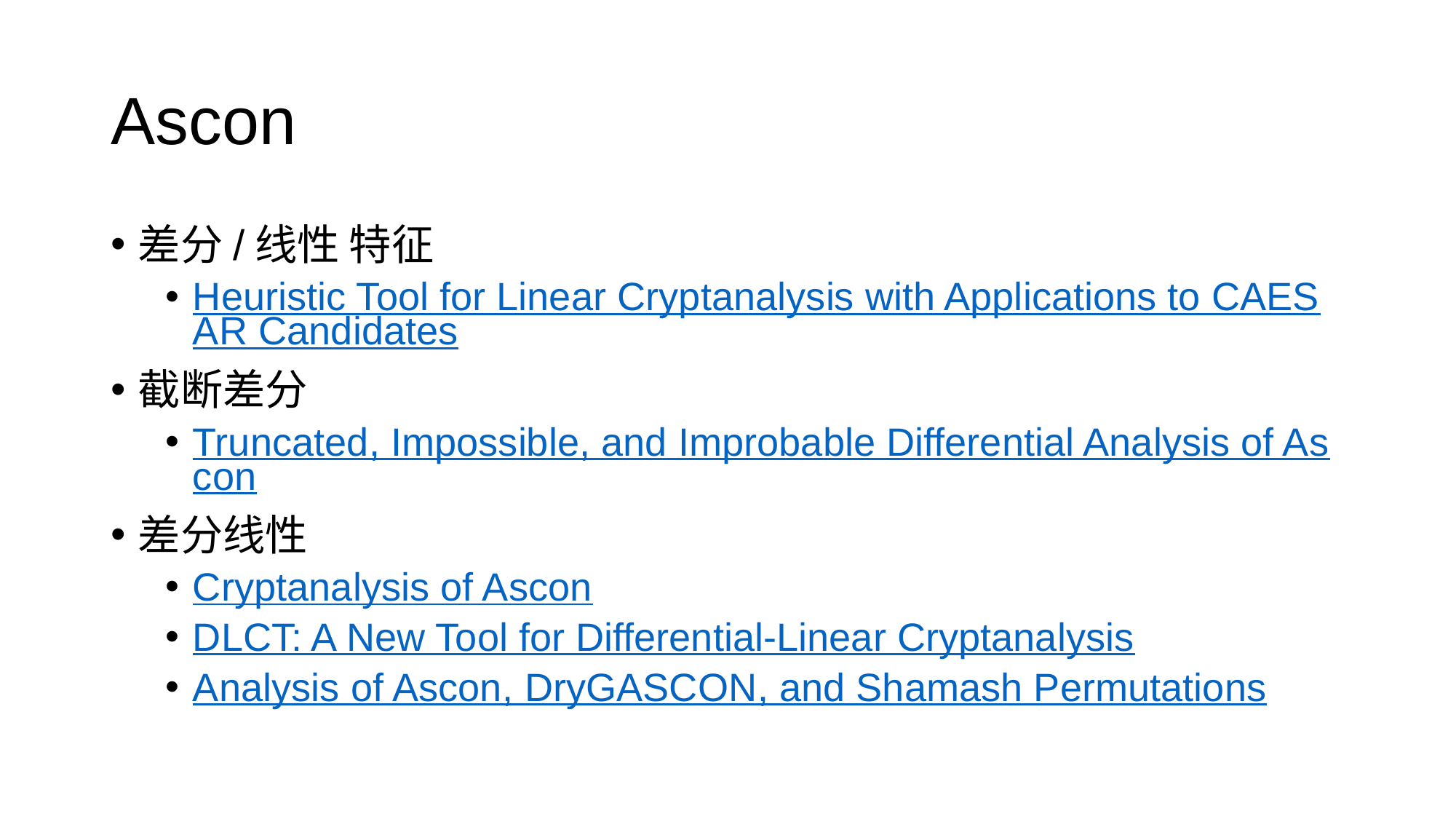

# Ascon
差分/线性 特征
Heuristic Tool for Linear Cryptanalysis with Applications to CAESAR Candidates
截断差分
Truncated, Impossible, and Improbable Differential Analysis of Ascon
差分线性
Cryptanalysis of Ascon
DLCT: A New Tool for Differential-Linear Cryptanalysis
Analysis of Ascon, DryGASCON, and Shamash Permutations